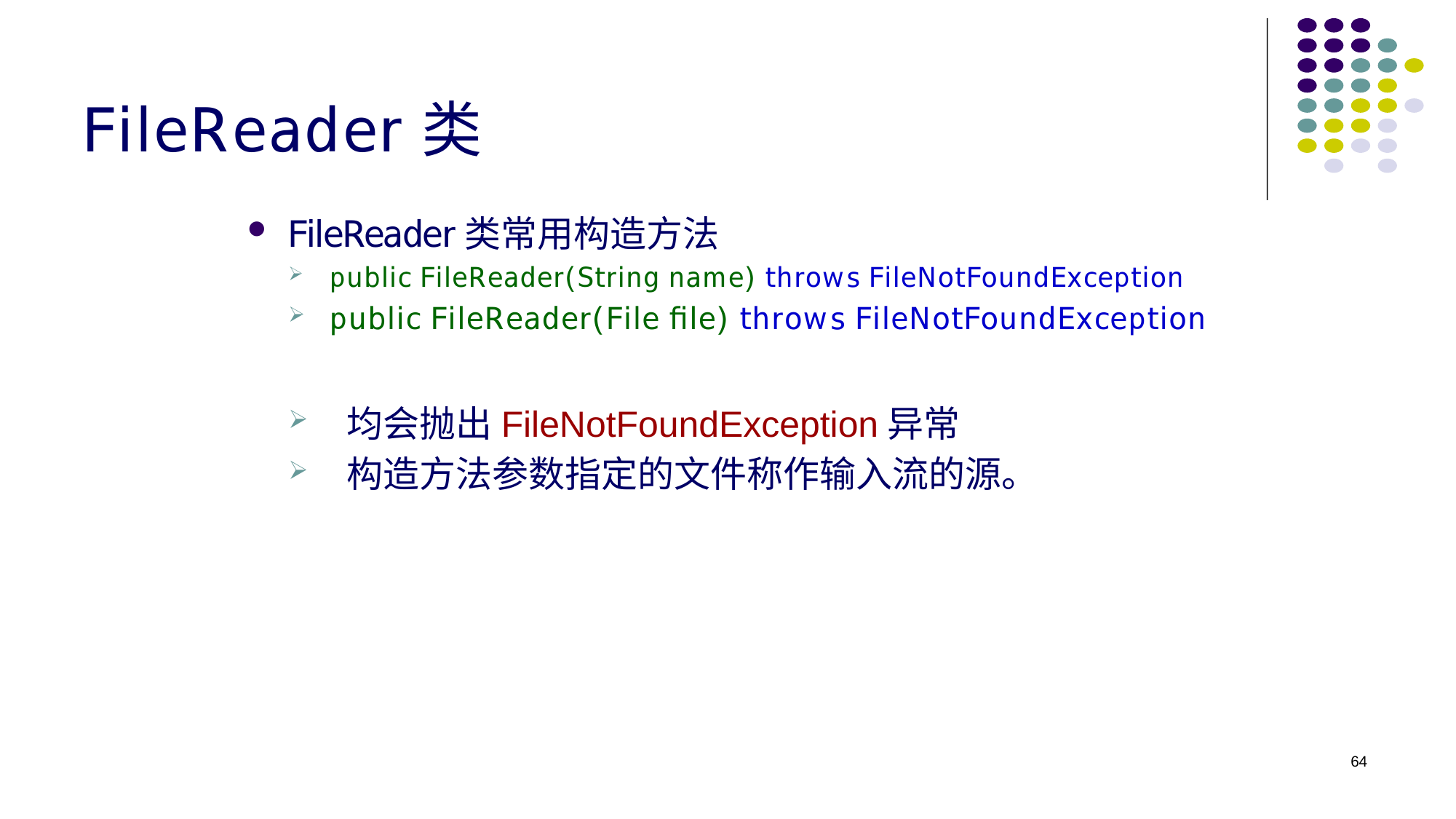

# FileReader类
FileReader类常用构造方法
public FileReader(String name) throws FileNotFoundException
public FileReader(File file) throws FileNotFoundException

 均会抛出FileNotFoundException异常
 构造方法参数指定的文件称作输入流的源。
64